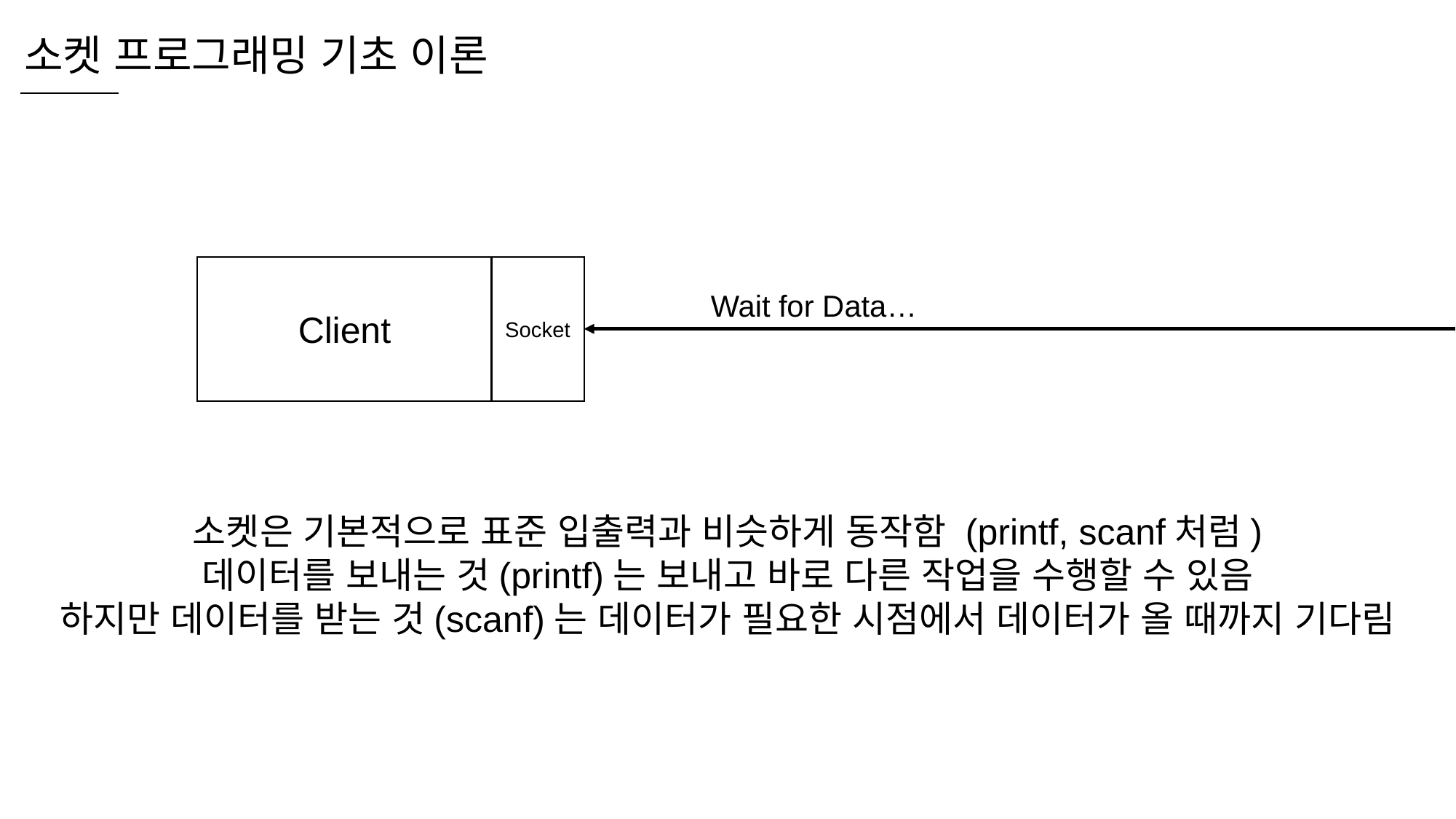

소켓 프로그래밍 기초 이론
Client
Socket
Wait for Data…
소켓은 기본적으로 표준 입출력과 비슷하게 동작함 (printf, scanf처럼)
데이터를 보내는 것(printf)는 보내고 바로 다른 작업을 수행할 수 있음
하지만 데이터를 받는 것(scanf)는 데이터가 필요한 시점에서 데이터가 올 때까지 기다림